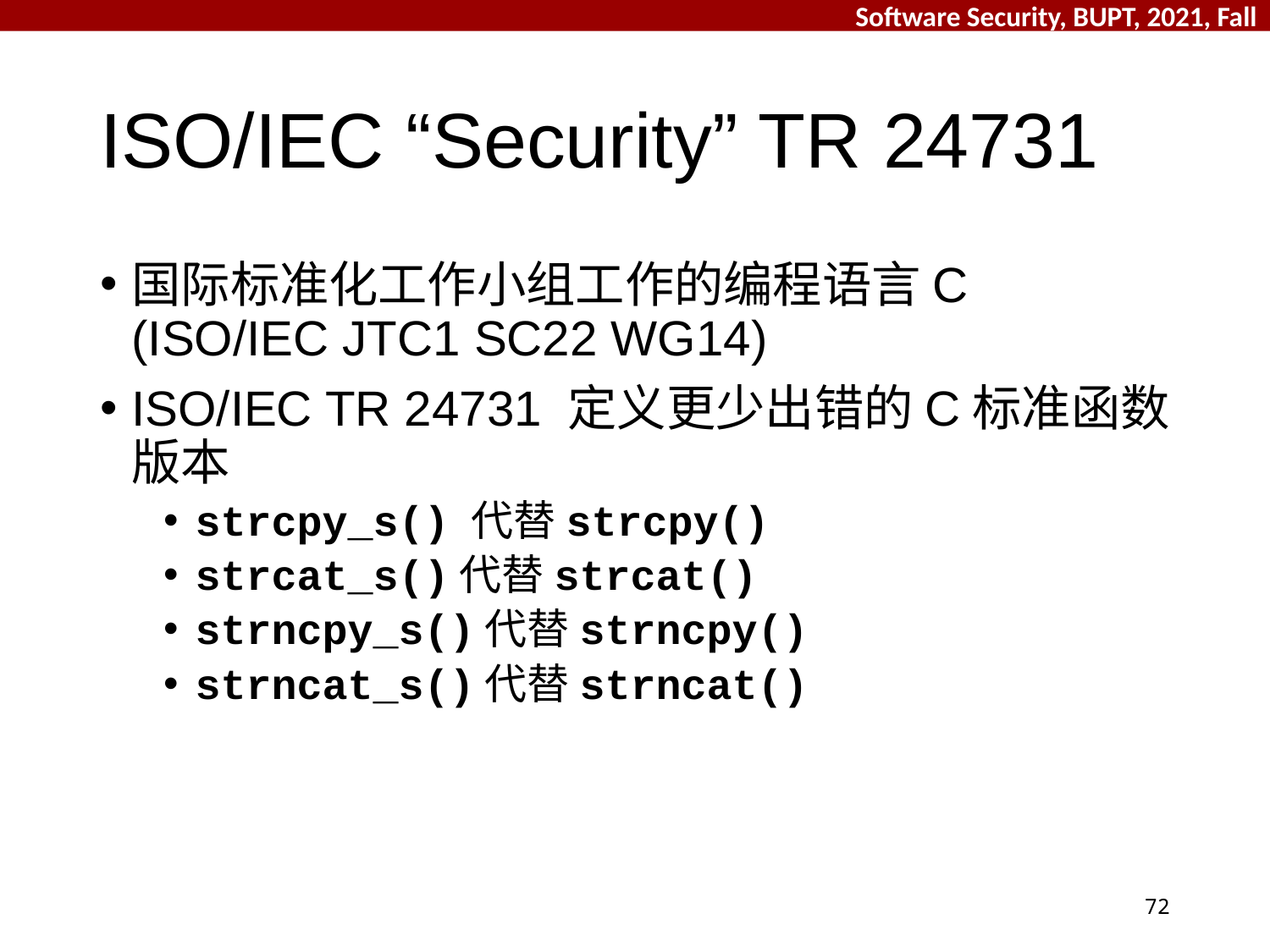

# ISO/IEC “Security” TR 24731
国际标准化工作小组工作的编程语言C (ISO/IEC JTC1 SC22 WG14)
ISO/IEC TR 24731 定义更少出错的C标准函数版本
strcpy_s() 代替strcpy()
strcat_s()代替strcat()
strncpy_s()代替strncpy()
strncat_s()代替strncat()
72